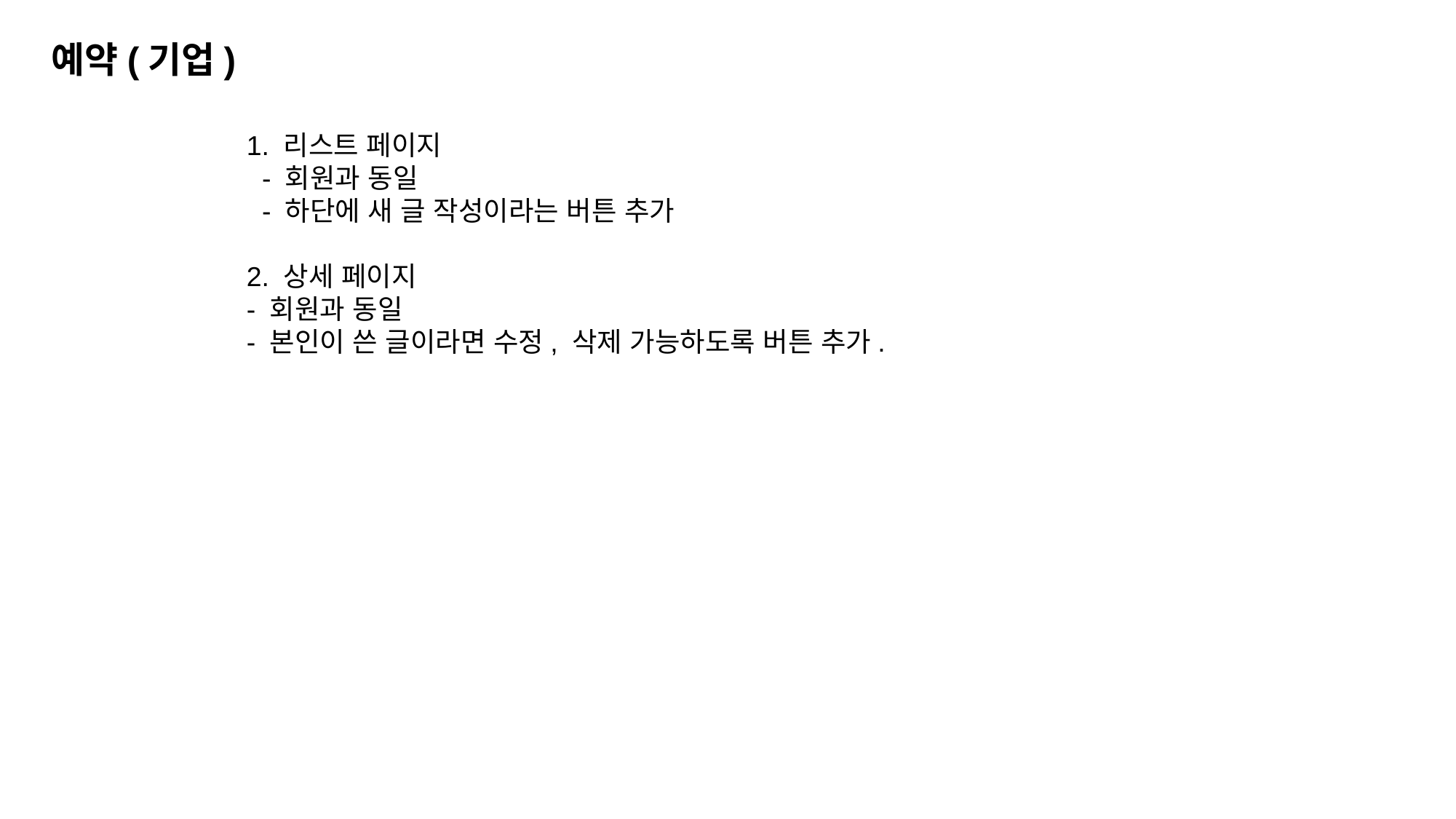

예약(기업)
1. 리스트 페이지
  - 회원과 동일
  - 하단에 새 글 작성이라는 버튼 추가

2. 상세 페이지
- 회원과 동일
- 본인이 쓴 글이라면 수정, 삭제 가능하도록 버튼 추가.